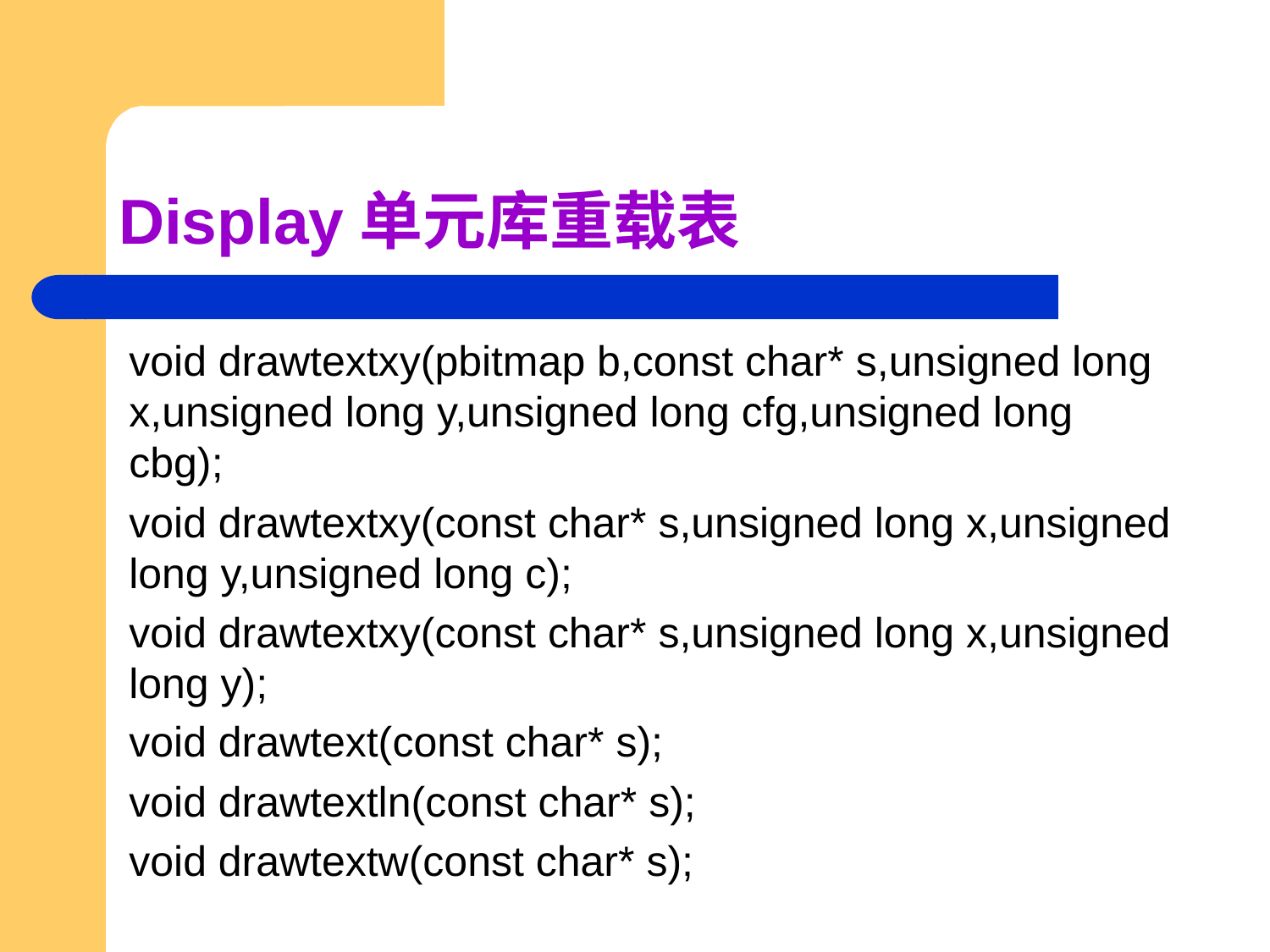

# Display单元库重载表
void drawtextxy(pbitmap b,const char* s,unsigned long x,unsigned long y,unsigned long cfg,unsigned long cbg);
void drawtextxy(const char* s,unsigned long x,unsigned long y,unsigned long c);
void drawtextxy(const char* s,unsigned long x,unsigned long y);
void drawtext(const char* s);
void drawtextln(const char* s);
void drawtextw(const char* s);